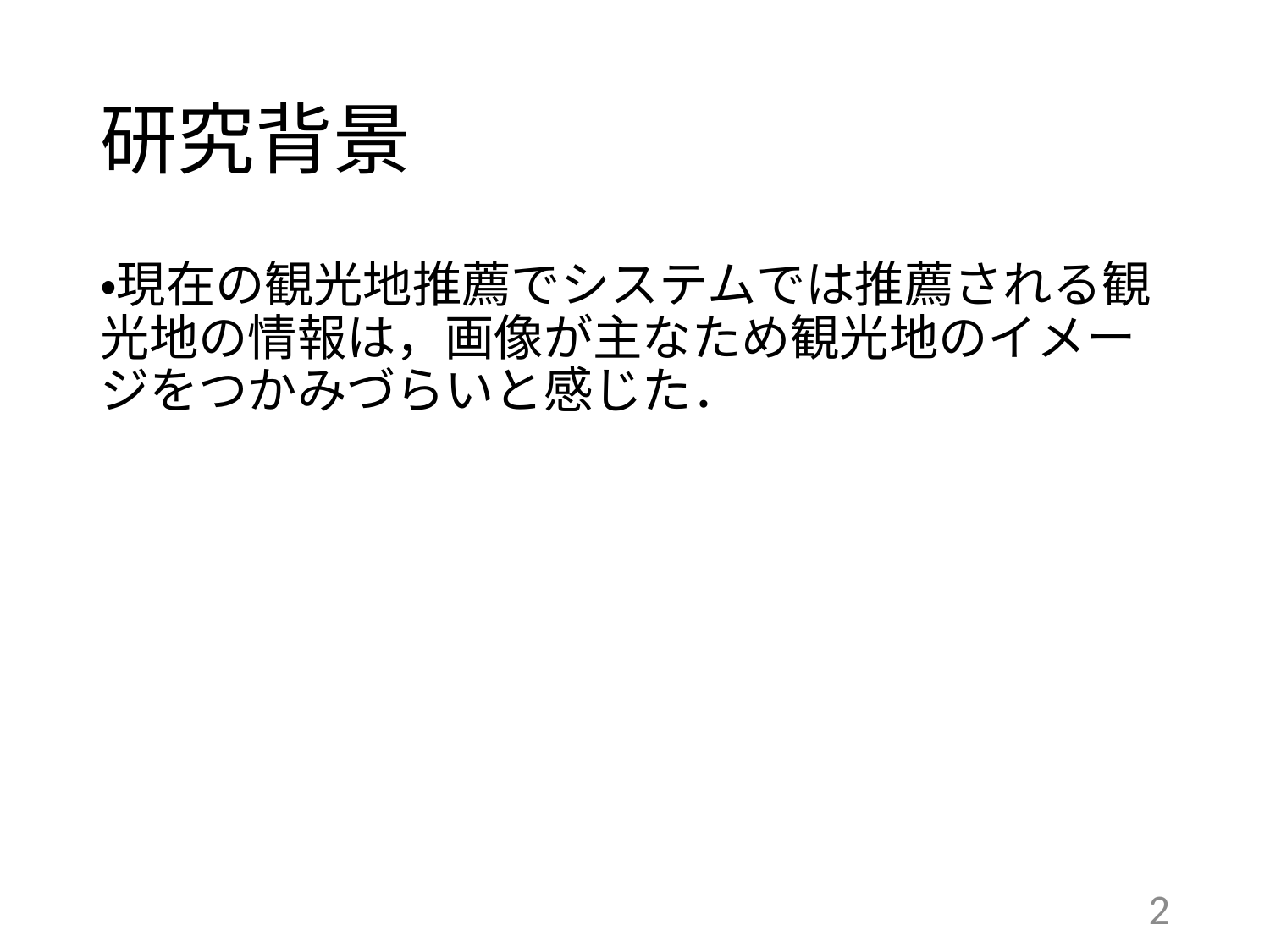

# 研究背景
・現在の観光地推薦でシステムでは推薦される観光地の情報は，画像が主なため観光地のイメージをつかみづらいと感じた．

2